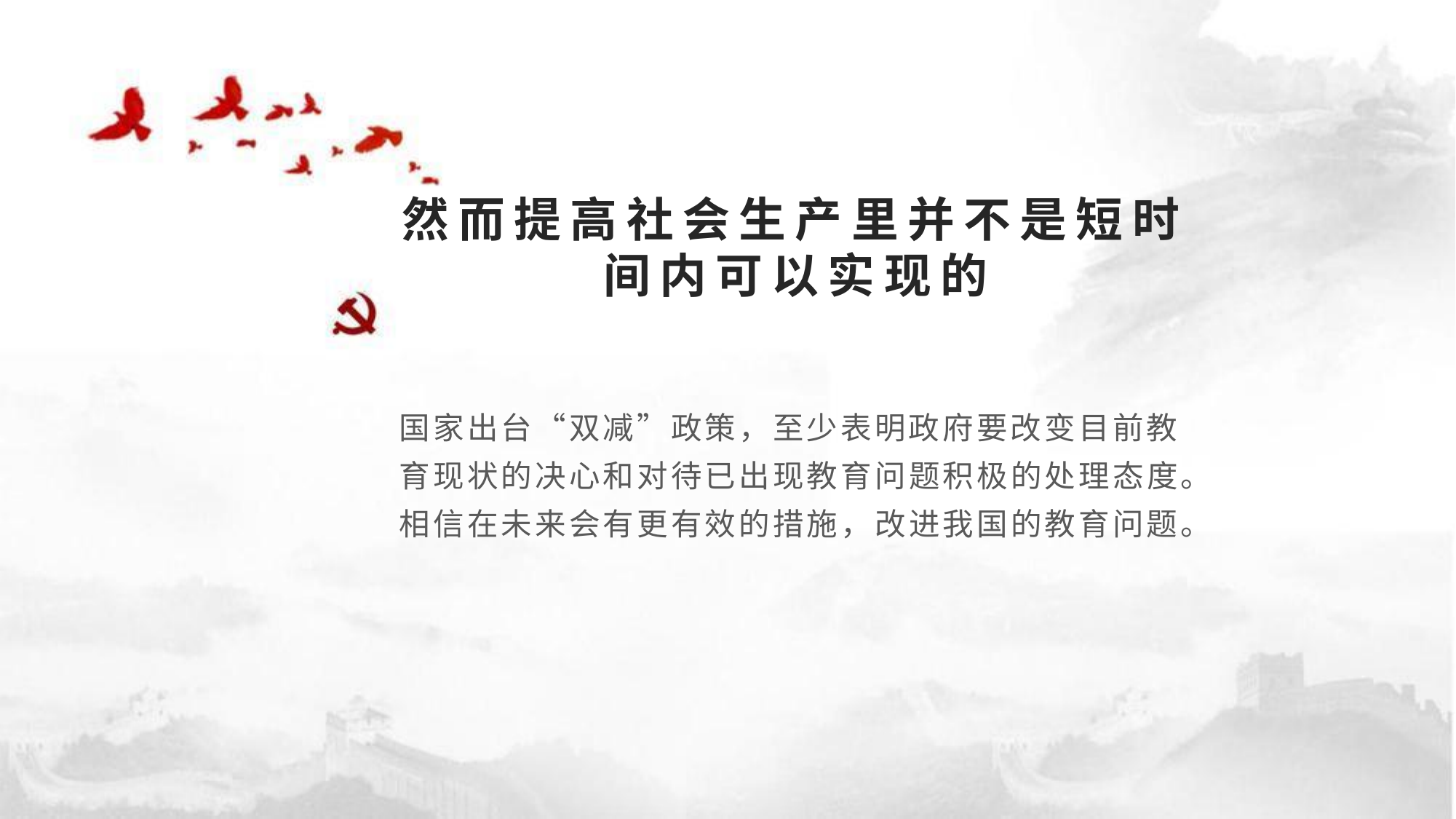

然而提高社会生产里并不是短时间内可以实现的
国家出台“双减”政策，至少表明政府要改变目前教育现状的决心和对待已出现教育问题积极的处理态度。相信在未来会有更有效的措施，改进我国的教育问题。